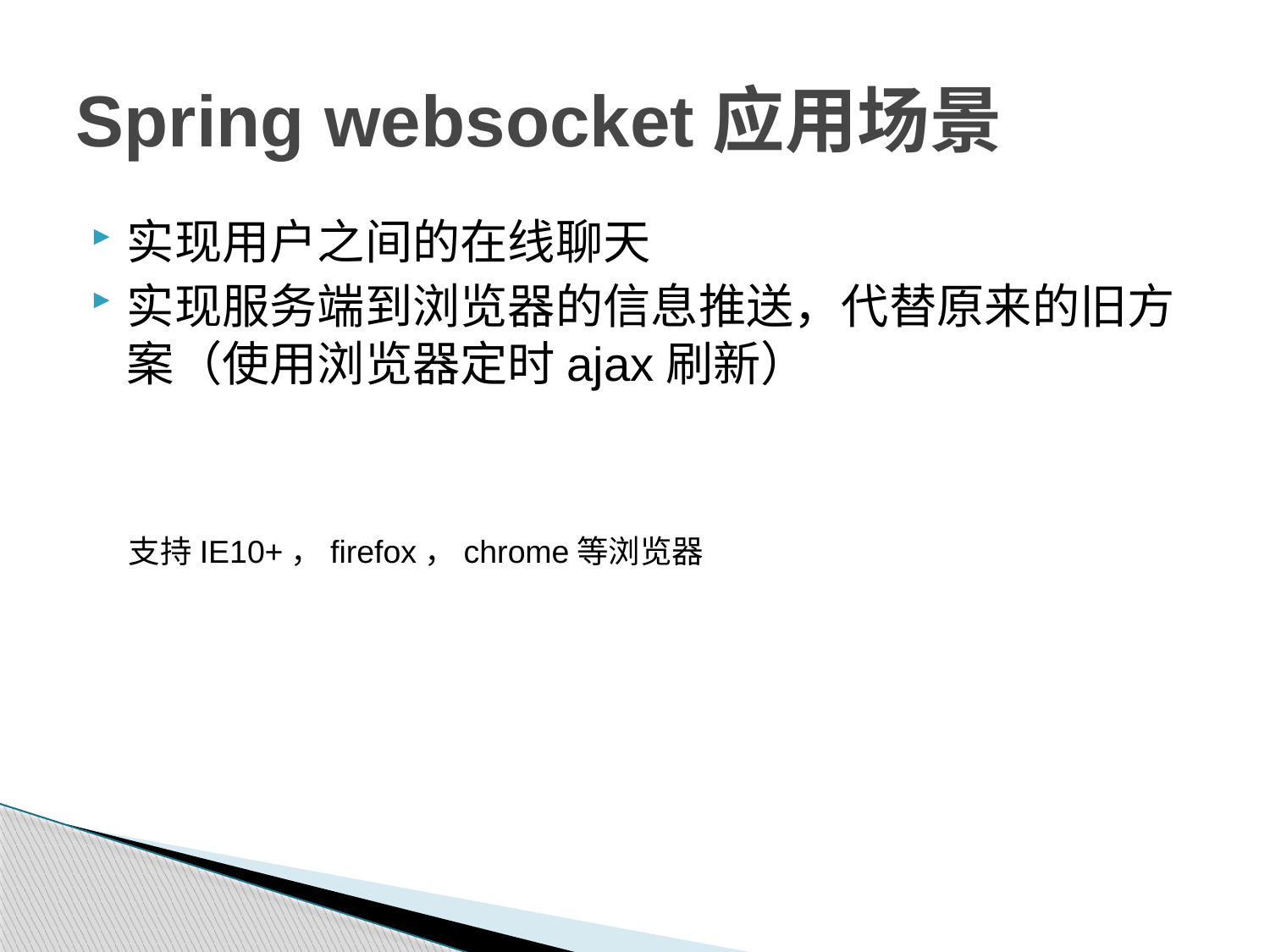

# Spring websocket应用场景
实现用户之间的在线聊天
实现服务端到浏览器的信息推送，代替原来的旧方案（使用浏览器定时ajax刷新）
支持IE10+，firefox，chrome等浏览器